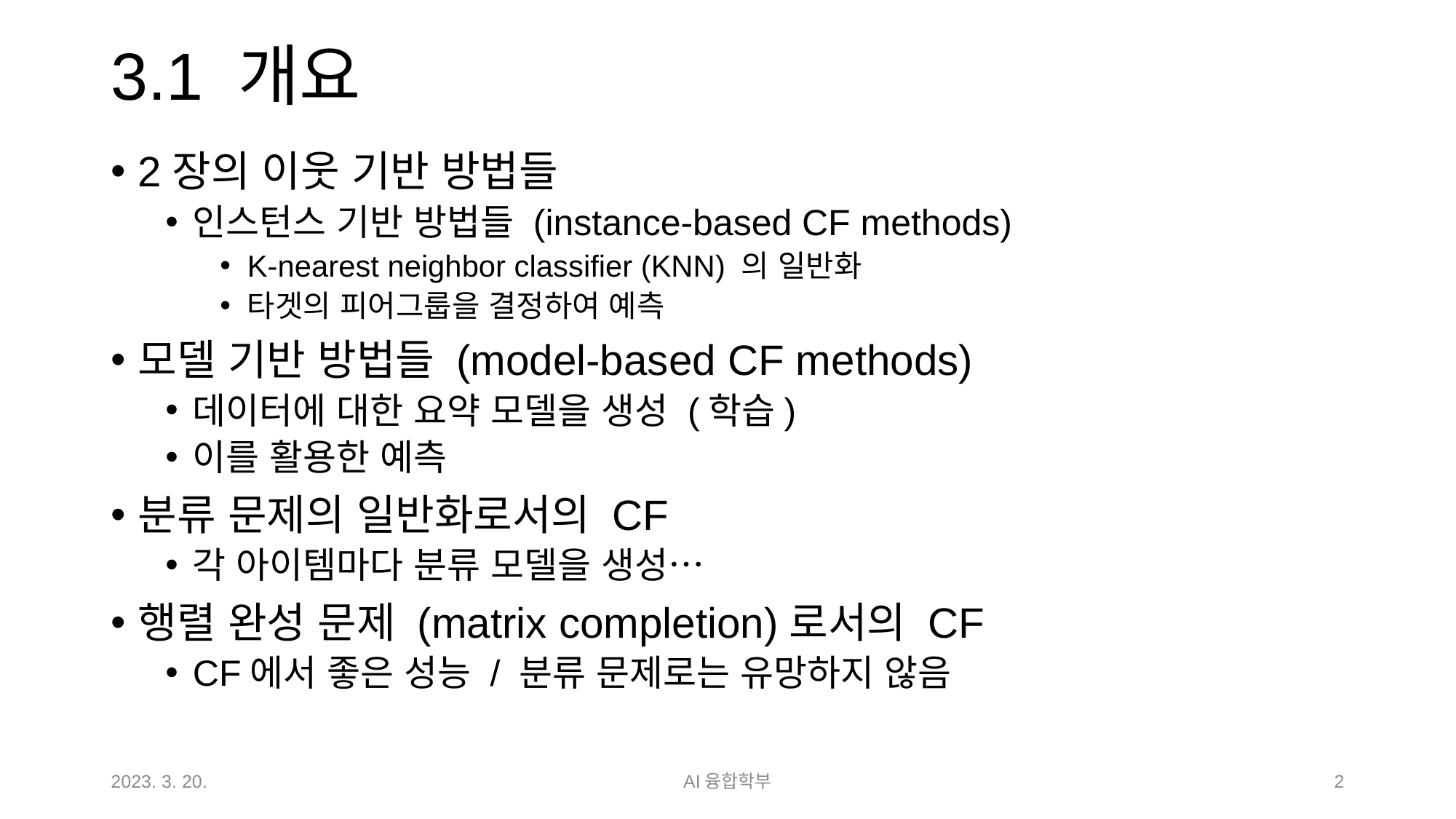

# 3.1 개요
2장의 이웃 기반 방법들
인스턴스 기반 방법들 (instance-based CF methods)
K-nearest neighbor classifier (KNN) 의 일반화
타겟의 피어그룹을 결정하여 예측
모델 기반 방법들 (model-based CF methods)
데이터에 대한 요약 모델을 생성 (학습)
이를 활용한 예측
분류 문제의 일반화로서의 CF
각 아이템마다 분류 모델을 생성…
행렬 완성 문제 (matrix completion)로서의 CF
CF에서 좋은 성능 / 분류 문제로는 유망하지 않음

2023. 3. 20.
AI융합학부
2